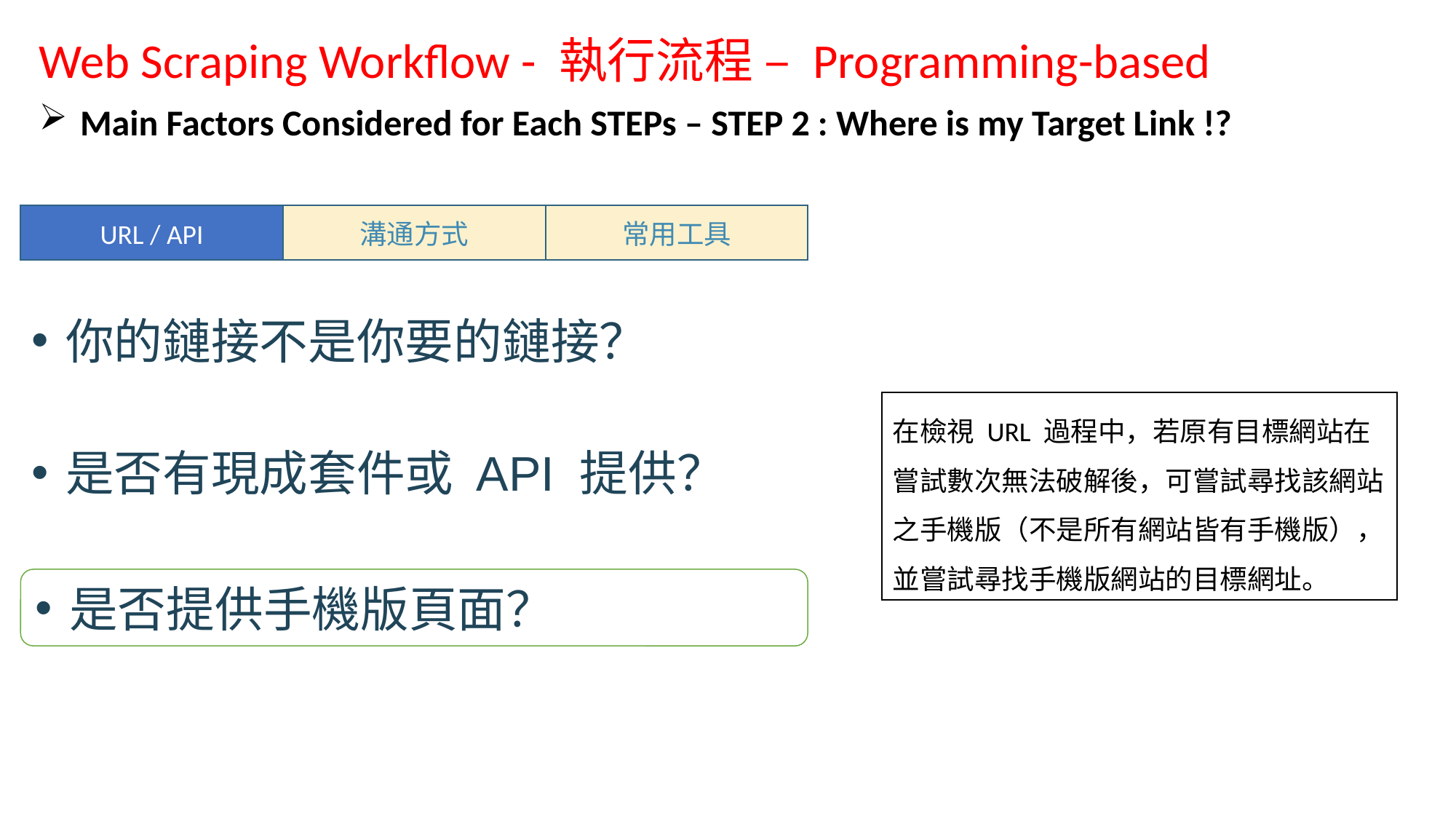

Web Scraping Workflow - 執行流程 – Programming-based
Main Factors Considered for Each STEPs – STEP 2 : Where is my Target Link !?
URL / API
溝通方式
常用工具
在檢視 URL 過程中，若原有目標網站在嘗試數次無法破解後，可嘗試尋找該網站之手機版（不是所有網站皆有手機版），並嘗試尋找手機版網站的目標網址。
你的鏈接不是你要的鏈接？
是否有現成套件或 API 提供？
是否提供手機版頁面？